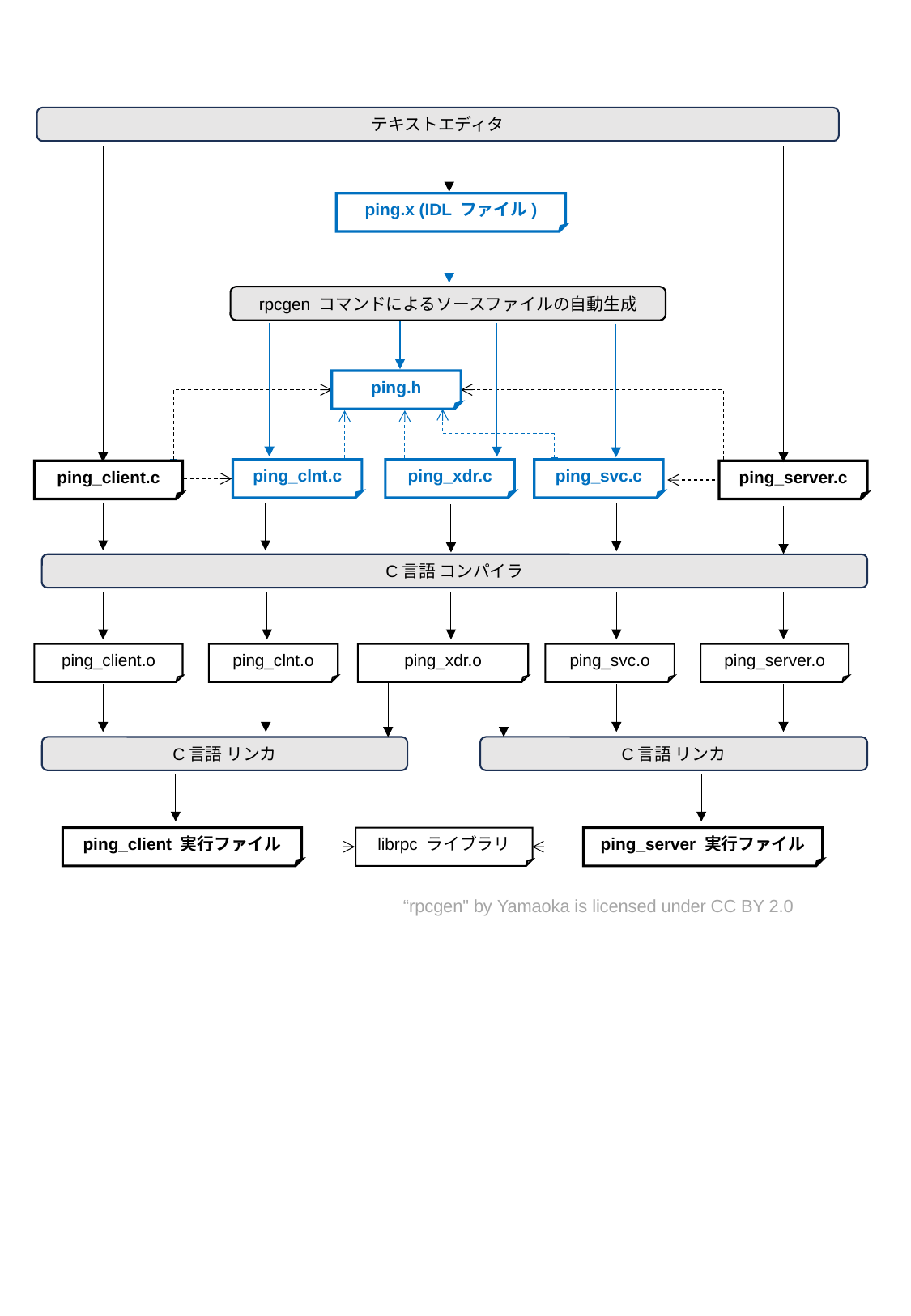

テキストエディタ
ping.x (IDL ファイル)
rpcgen コマンドによるソースファイルの自動生成
ping.h

ping_clnt.c
ping_xdr.c
ping_svc.c

ping_client.c
ping_server.c
C言語 コンパイラ
ping_client.o
ping_clnt.o
ping_xdr.o
ping_svc.o
ping_server.o
C言語 リンカ

C言語 リンカ

ping_client 実行ファイル
librpc ライブラリ
ping_server 実行ファイル
“rpcgen" by Yamaoka is licensed under CC BY 2.0﻿